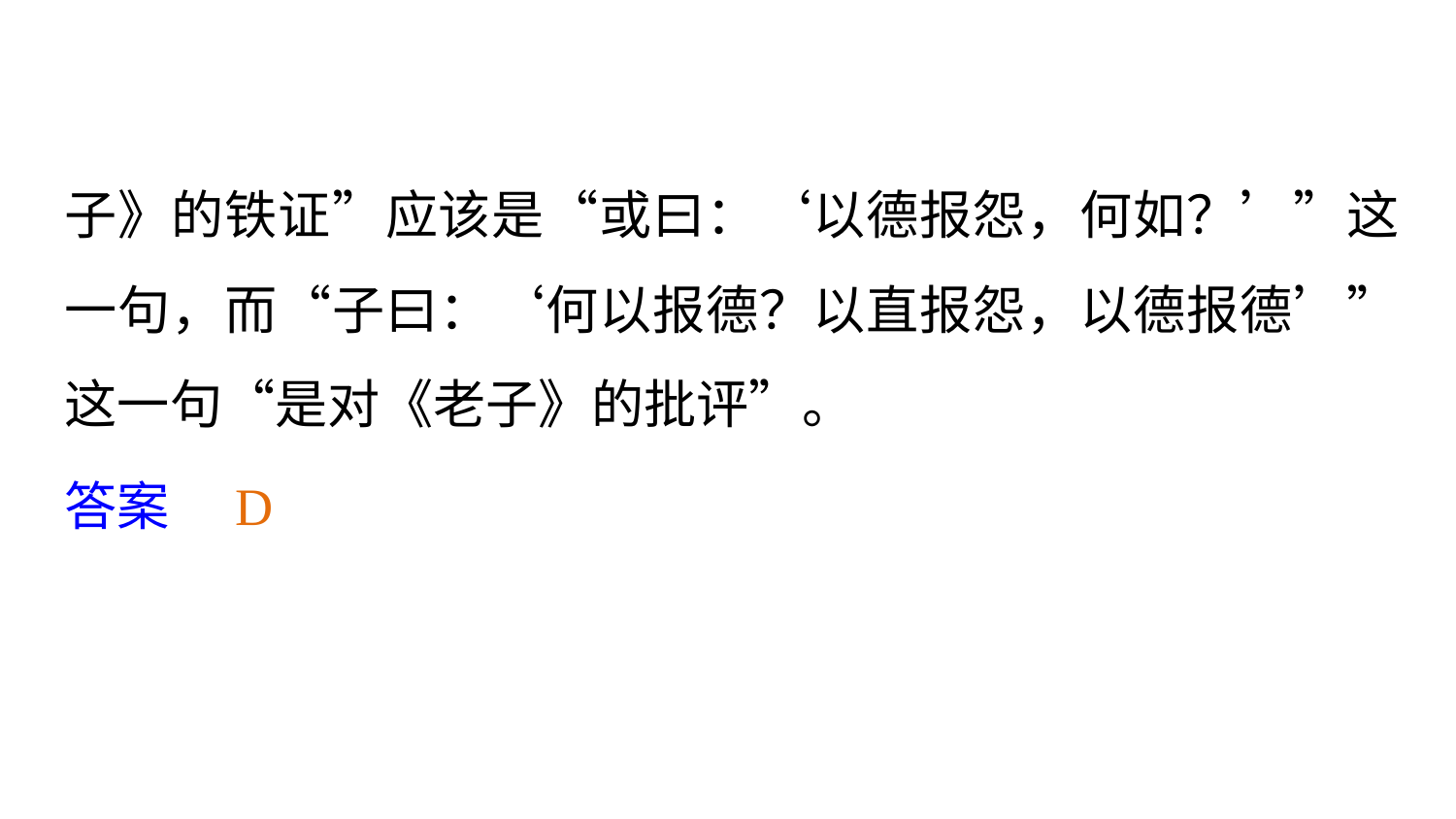

子》的铁证”应该是“或曰：‘以德报怨，何如？’”这一句，而“子曰：‘何以报德？以直报怨，以德报德’”这一句“是对《老子》的批评”。
答案　D